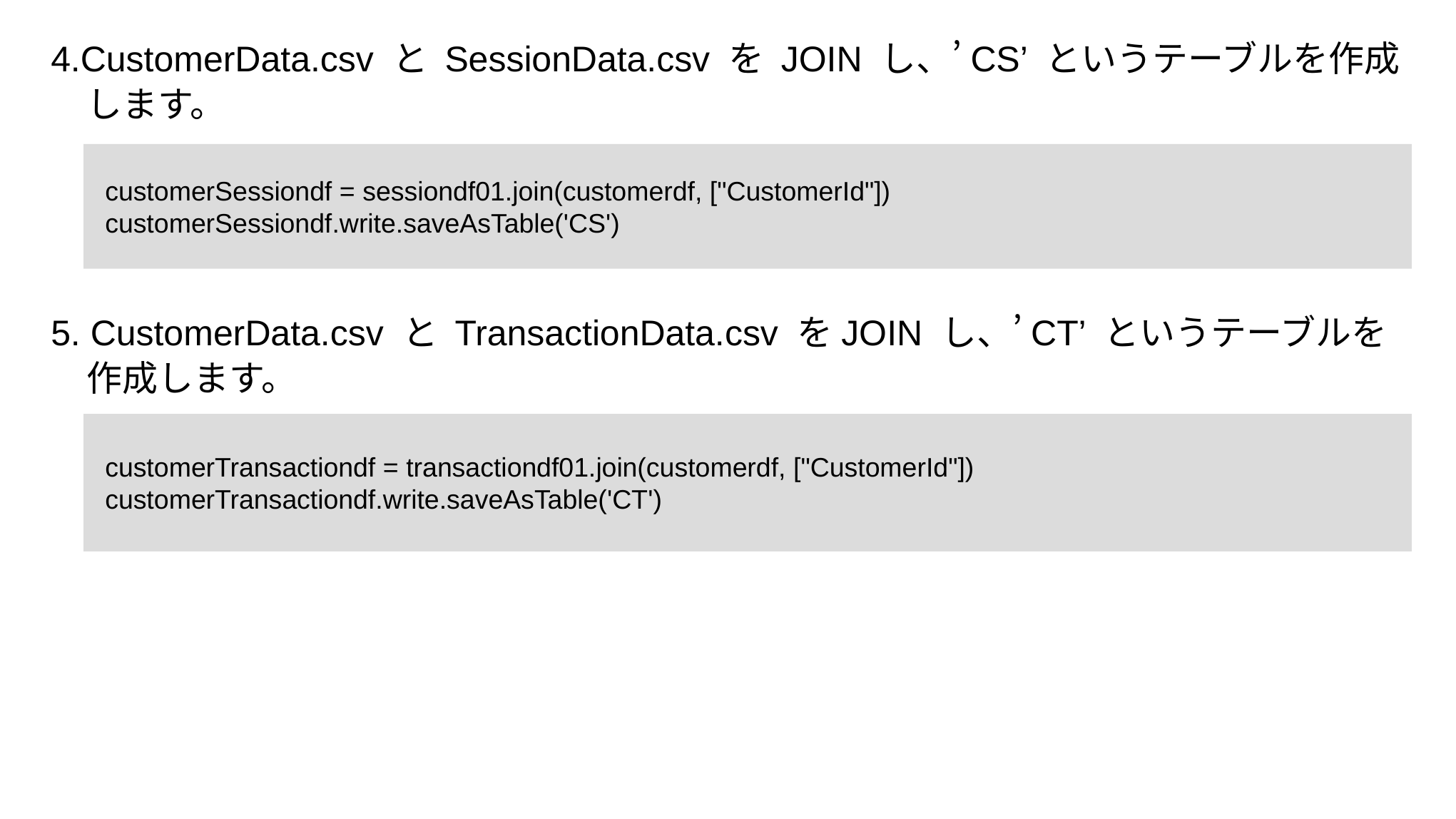

4.CustomerData.csv と SessionData.csv を JOIN し、’CS’ というテーブルを作成
　します。

5. CustomerData.csv と TransactionData.csv をJOIN し、’CT’ というテーブルを
　作成します。
customerSessiondf = sessiondf01.join(customerdf, ["CustomerId"])
customerSessiondf.write.saveAsTable('CS')
customerTransactiondf = transactiondf01.join(customerdf, ["CustomerId"])
customerTransactiondf.write.saveAsTable('CT')